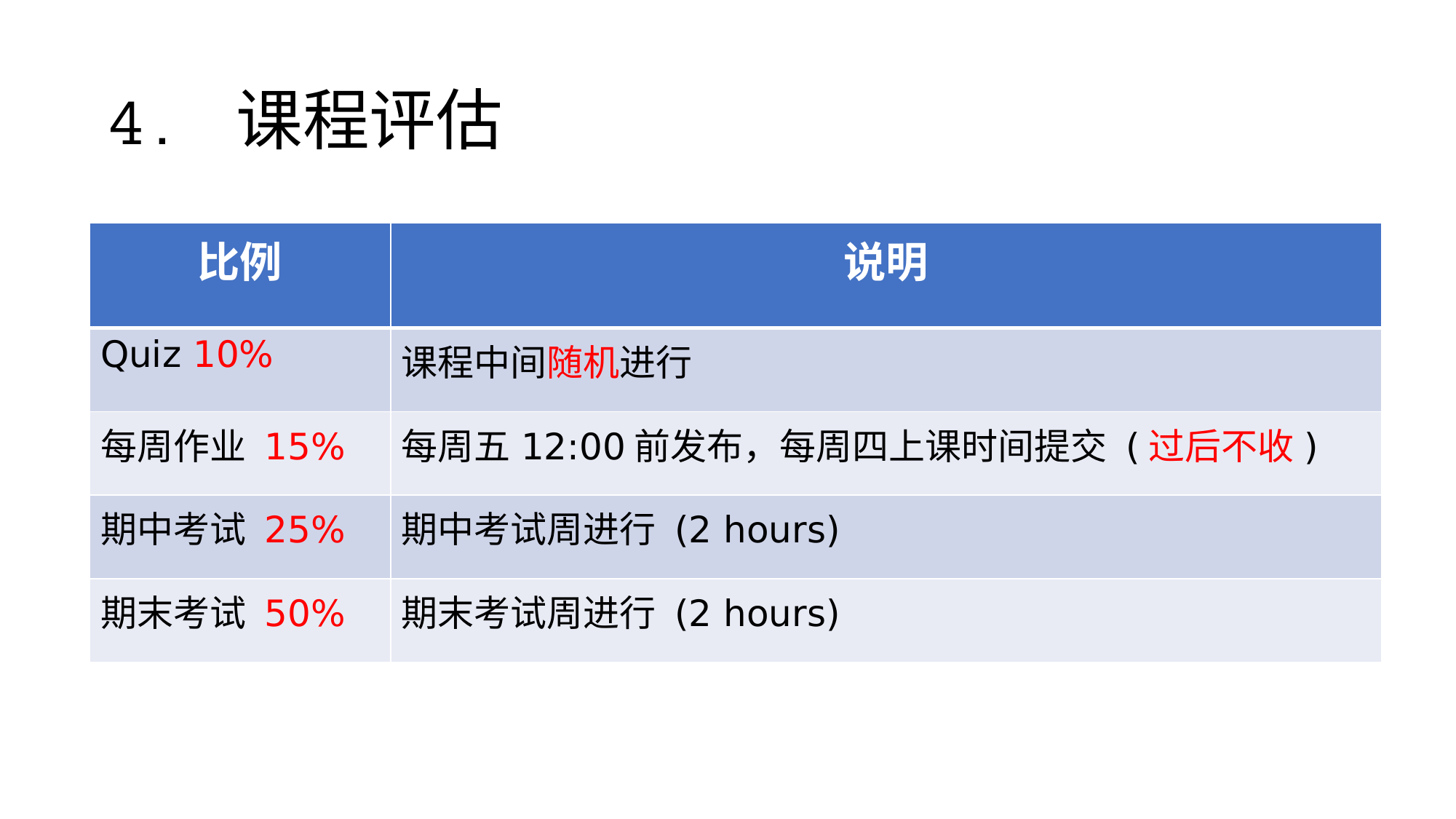

# 4. 课程评估
| 比例 | 说明 |
| --- | --- |
| Quiz 10% | 课程中间随机进行 |
| 每周作业 15% | 每周五12:00前发布，每周四上课时间提交 (过后不收) |
| 期中考试 25% | 期中考试周进行 (2 hours) |
| 期末考试 50% | 期末考试周进行 (2 hours) |